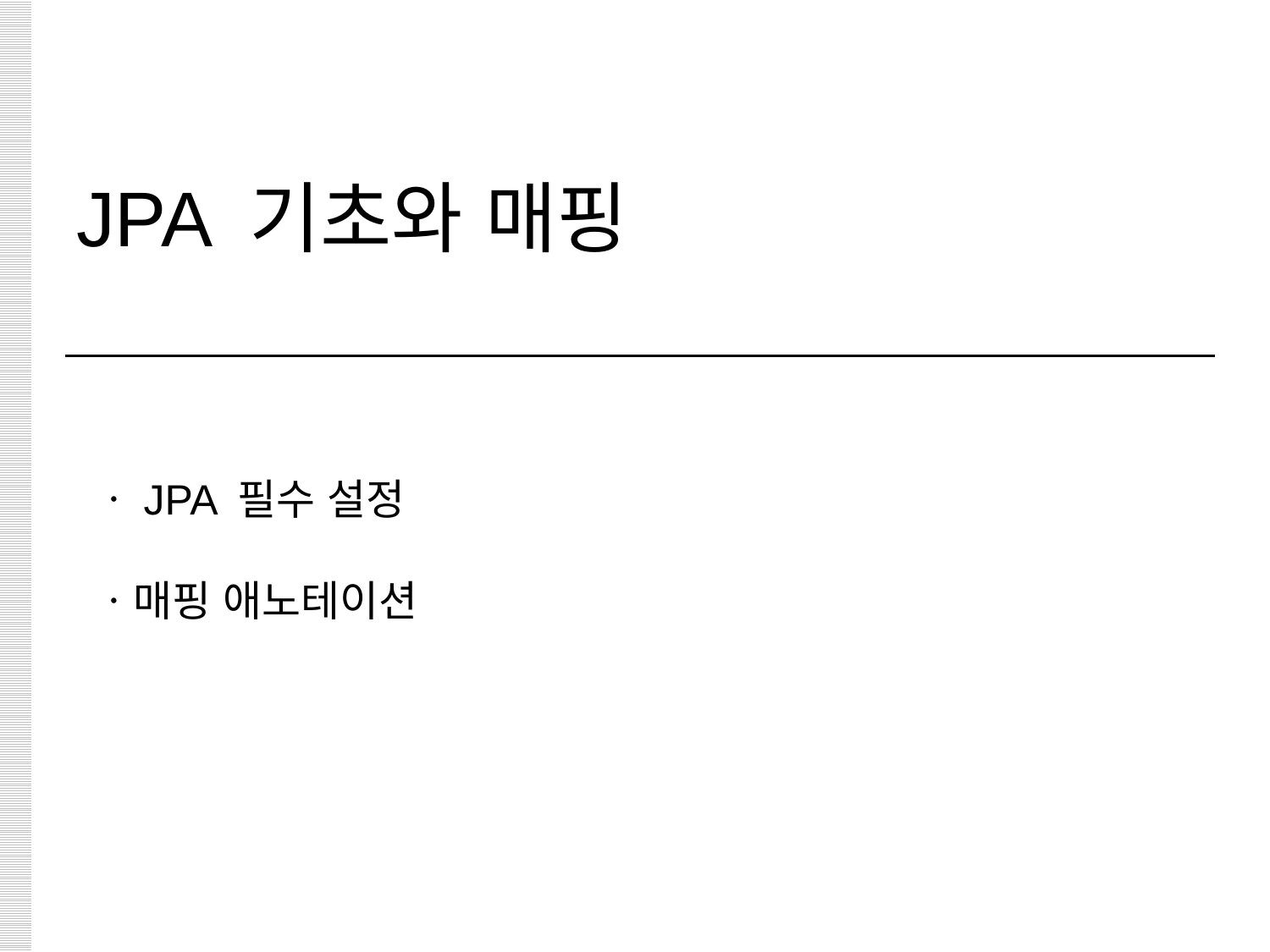

# JPA 기초와 매핑
ㆍJPA 필수 설정
ㆍ매핑 애노테이션